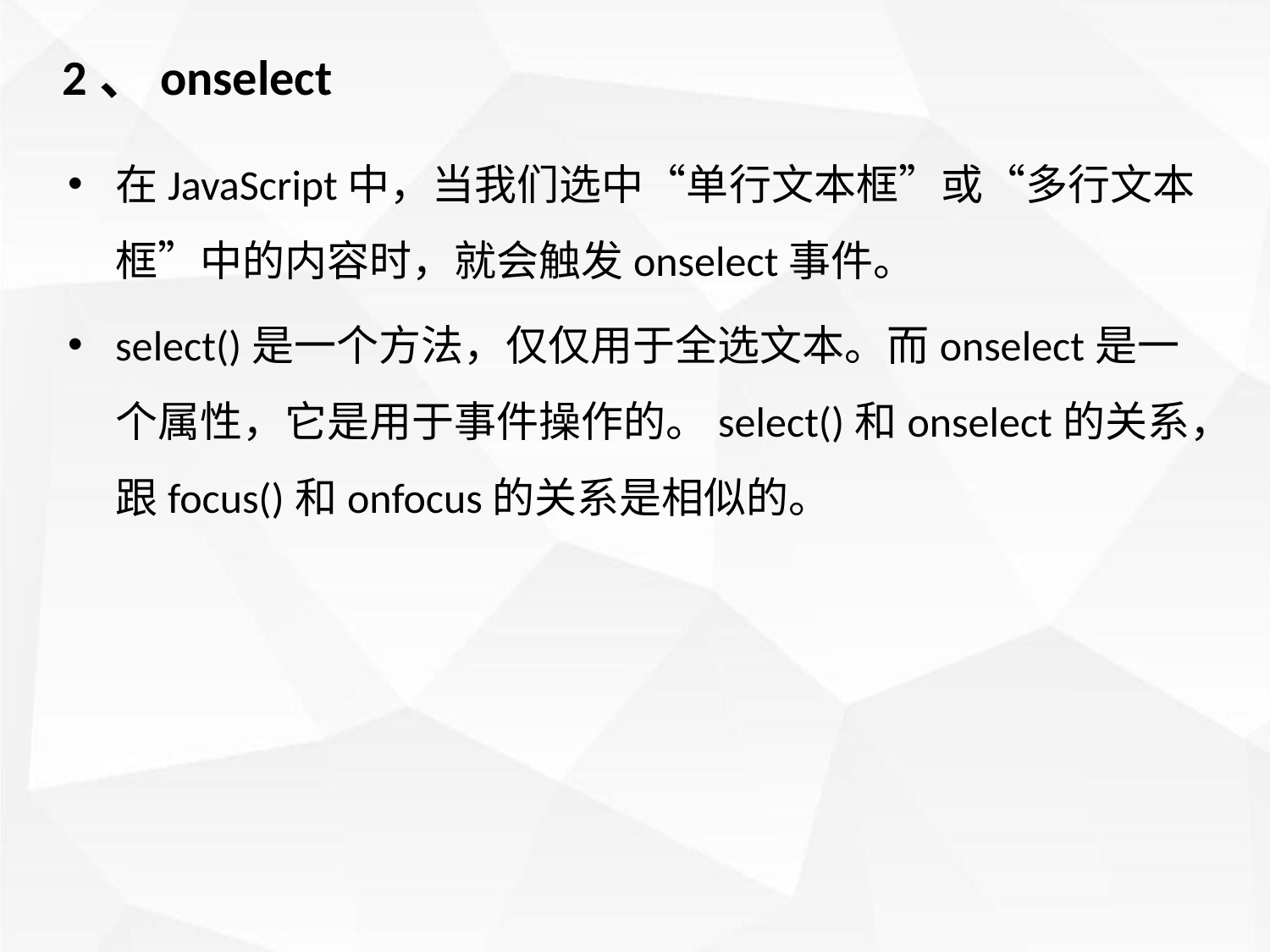

2、onselect
在JavaScript中，当我们选中“单行文本框”或“多行文本框”中的内容时，就会触发onselect事件。
select()是一个方法，仅仅用于全选文本。而onselect是一个属性，它是用于事件操作的。select()和onselect的关系，跟focus()和onfocus的关系是相似的。